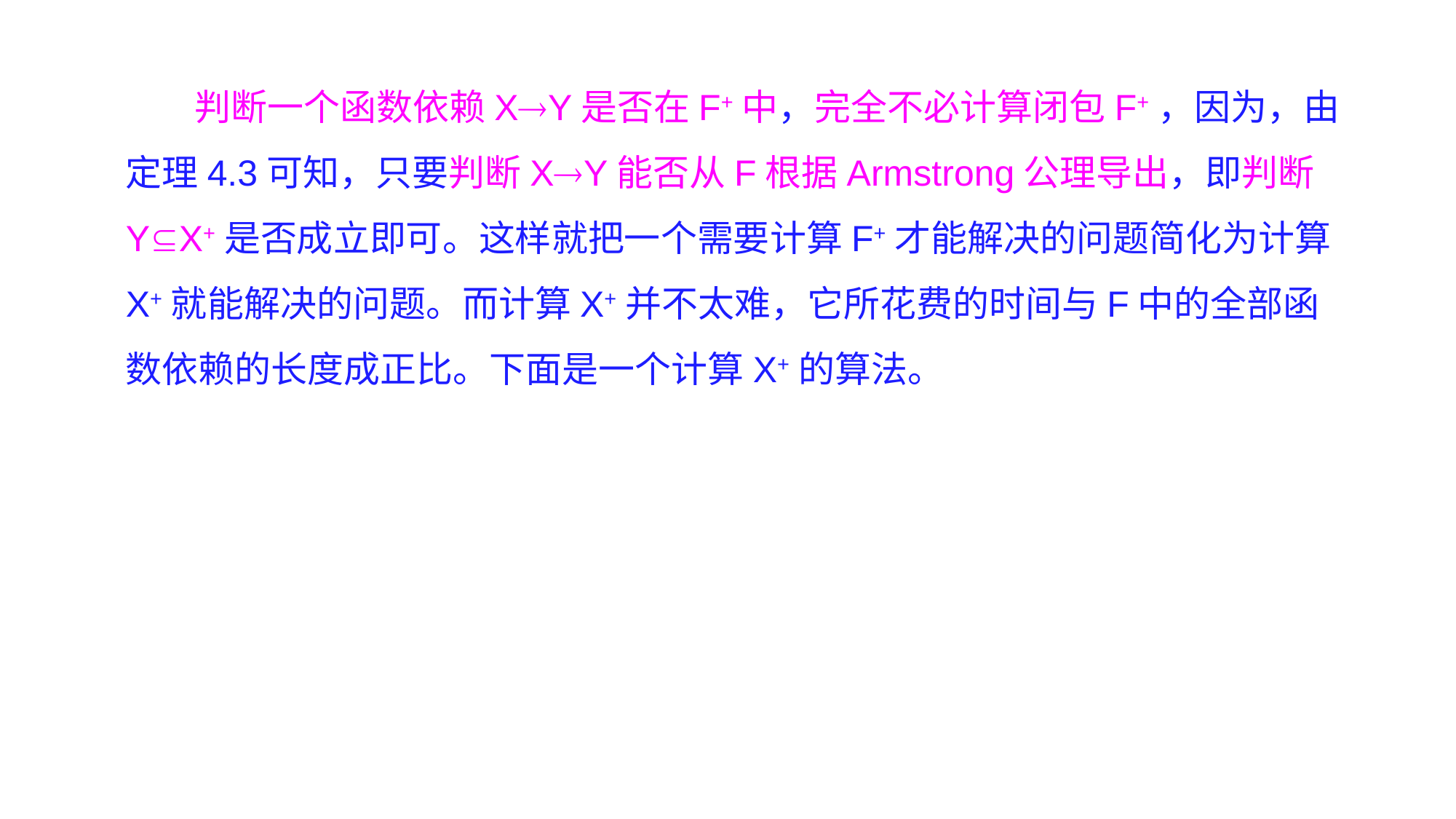

判断一个函数依赖X→Y是否在F+中，完全不必计算闭包F+，因为，由定理4.3可知，只要判断X→Y能否从F根据Armstrong公理导出，即判断Y⊆X+是否成立即可。这样就把一个需要计算F+才能解决的问题简化为计算X+就能解决的问题。而计算X+并不太难，它所花费的时间与F中的全部函数依赖的长度成正比。下面是一个计算X+的算法。